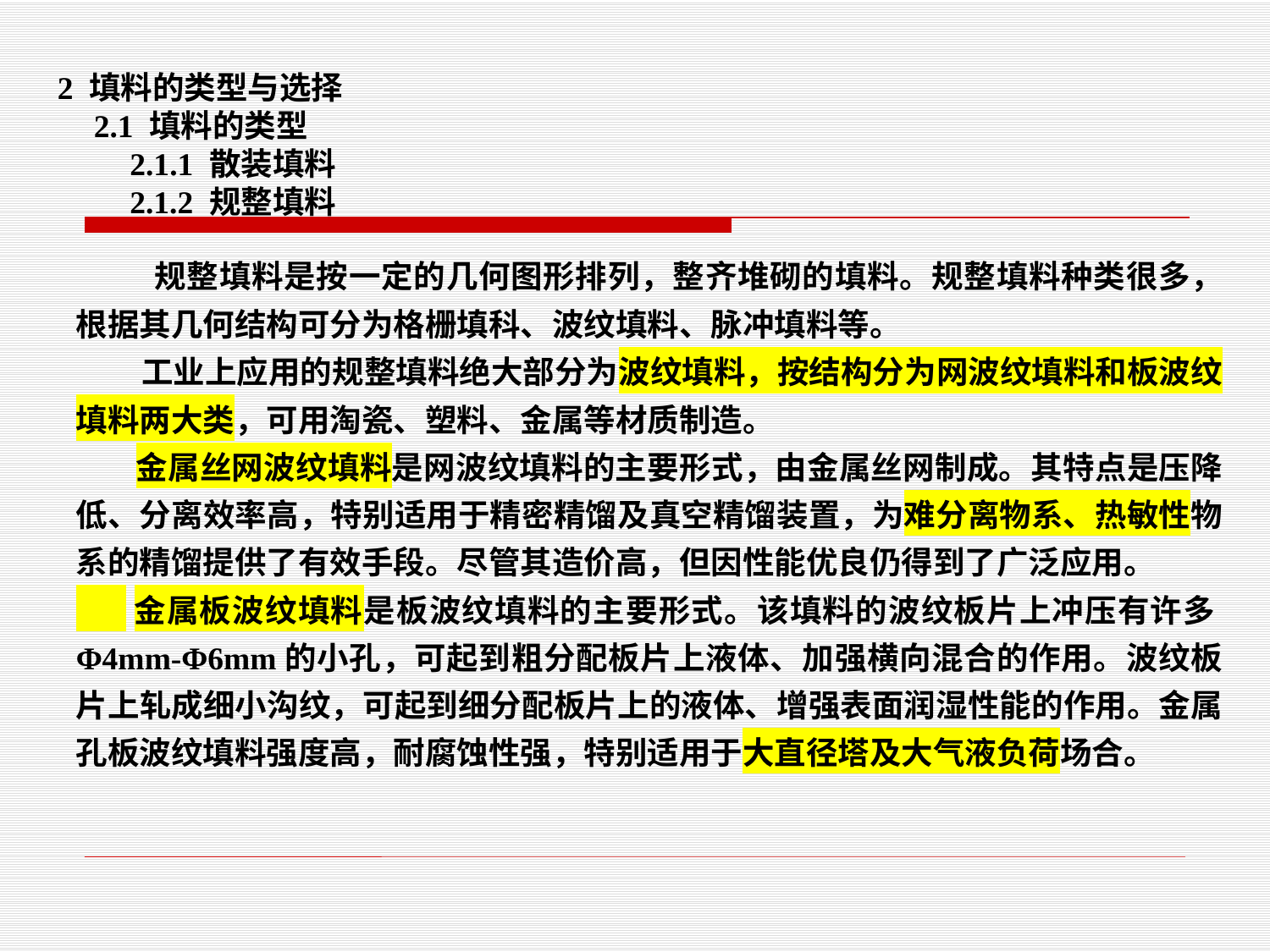

2 填料的类型与选择
    2.1 填料的类型
         2.1.1 散装填料
         2.1.2 规整填料
        规整填料是按一定的几何图形排列，整齐堆砌的填料。规整填料种类很多，根据其几何结构可分为格栅填科、波纹填料、脉冲填料等。
        工业上应用的规整填料绝大部分为波纹填料，按结构分为网波纹填料和板波纹填料两大类，可用淘瓷、塑料、金属等材质制造。
       金属丝网波纹填料是网波纹填料的主要形式，由金属丝网制成。其特点是压降低、分离效率高，特别适用于精密精馏及真空精馏装置，为难分离物系、热敏性物系的精馏提供了有效手段。尽管其造价高，但因性能优良仍得到了广泛应用。
      金属板波纹填料是板波纹填料的主要形式。该填料的波纹板片上冲压有许多Φ4mm-Φ6mm的小孔，可起到粗分配板片上液体、加强横向混合的作用。波纹板片上轧成细小沟纹，可起到细分配板片上的液体、增强表面润湿性能的作用。金属孔板波纹填料强度高，耐腐蚀性强，特别适用于大直径塔及大气液负荷场合。